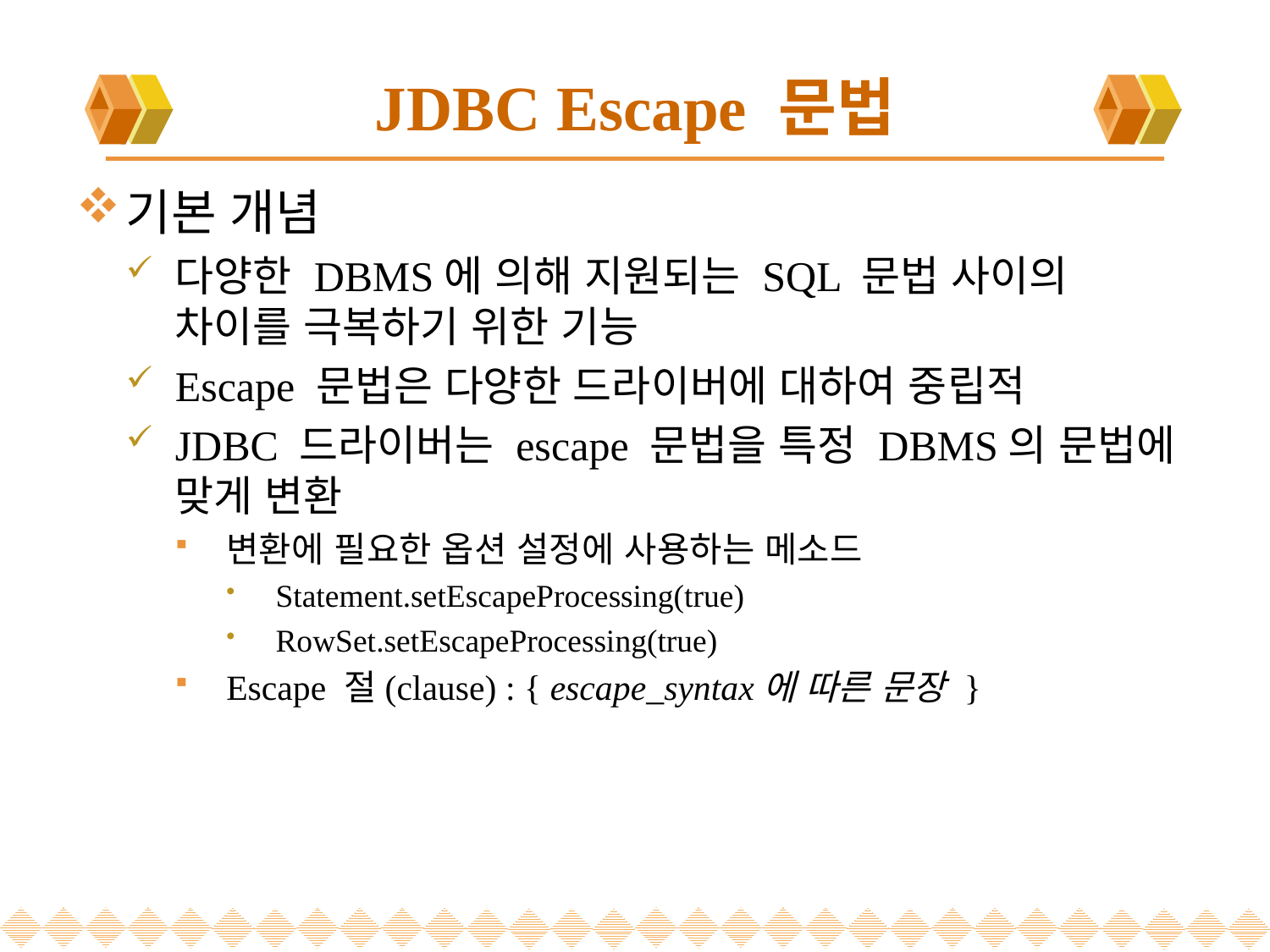

# JDBC Escape 문법
기본 개념
다양한 DBMS에 의해 지원되는 SQL 문법 사이의 차이를 극복하기 위한 기능
Escape 문법은 다양한 드라이버에 대하여 중립적
JDBC 드라이버는 escape 문법을 특정 DBMS의 문법에 맞게 변환
변환에 필요한 옵션 설정에 사용하는 메소드
Statement.setEscapeProcessing(true)
RowSet.setEscapeProcessing(true)
Escape 절(clause) : { escape_syntax에 따른 문장 }